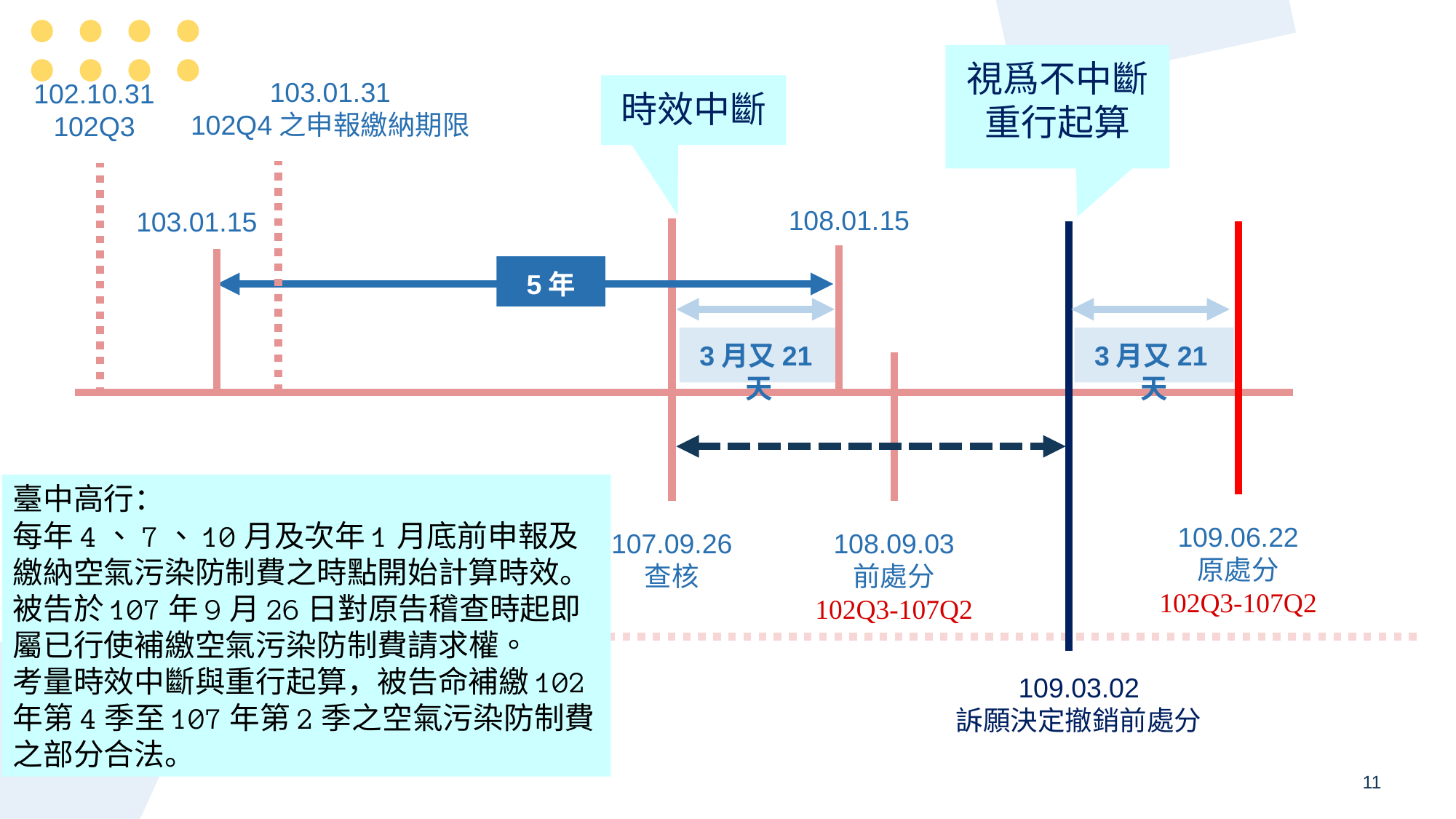

視爲不中斷
重行起算
103.01.31
102Q4之申報繳納期限
102.10.31
102Q3
時效中斷
108.01.15
103.01.15
5年
3月又21天
3月又21天
臺中高行：
每年4、7、10月及次年1月底前申報及繳納空氣污染防制費之時點開始計算時效。
被告於107年9月26日對原告稽查時起即屬已行使補繳空氣污染防制費請求權。
考量時效中斷與重行起算，被告命補繳102年第4季至107年第2季之空氣污染防制費之部分合法。
109.06.22
原處分
102Q3-107Q2
107.09.26
查核
108.09.03
前處分
102Q3-107Q2
109.03.02
訴願決定撤銷前處分